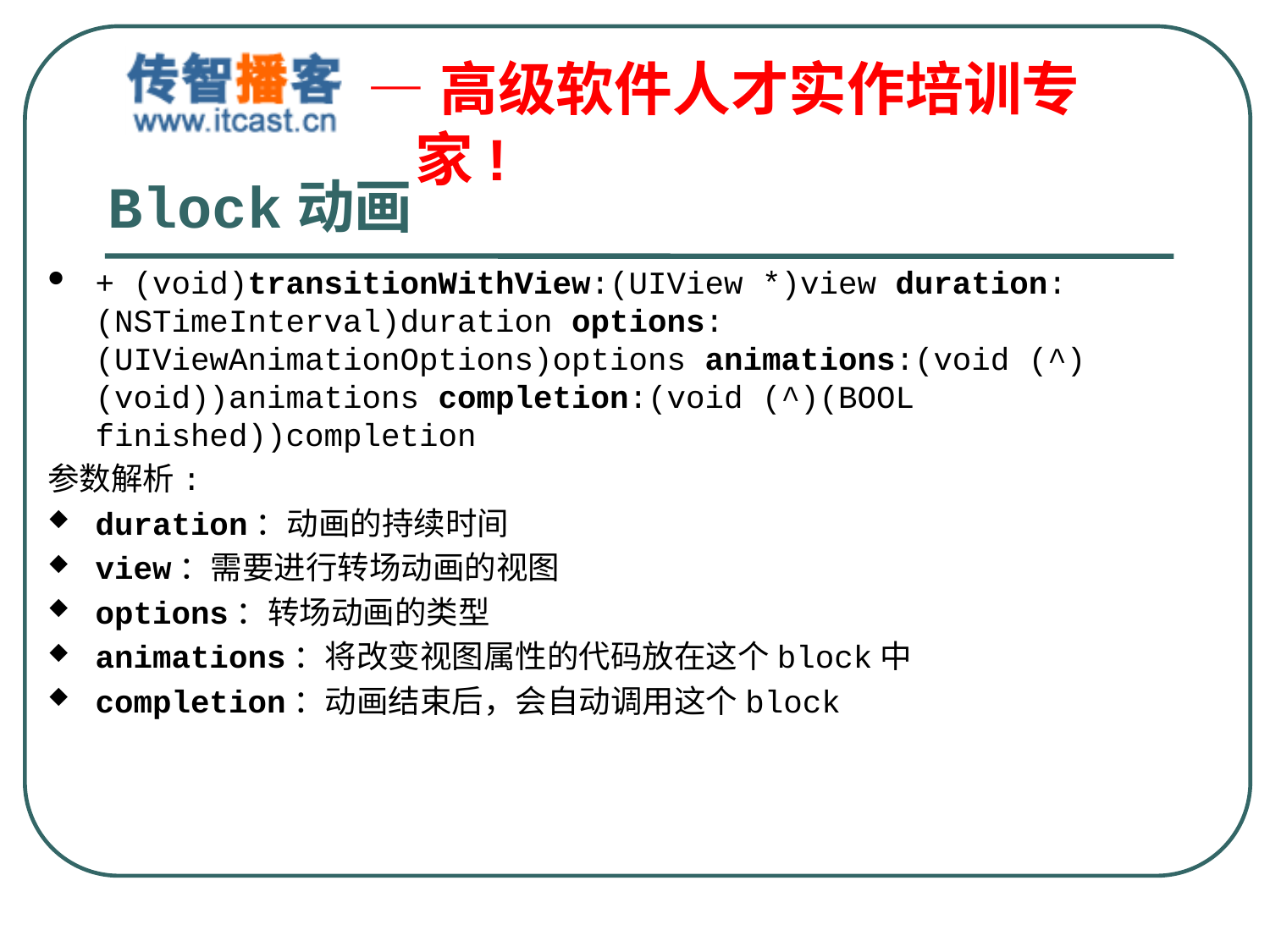

# Block动画
+ (void)transitionWithView:(UIView *)view duration:(NSTimeInterval)duration options:(UIViewAnimationOptions)options animations:(void (^)(void))animations completion:(void (^)(BOOL finished))completion
参数解析:
duration：动画的持续时间
view：需要进行转场动画的视图
options：转场动画的类型
animations：将改变视图属性的代码放在这个block中
completion：动画结束后，会自动调用这个block